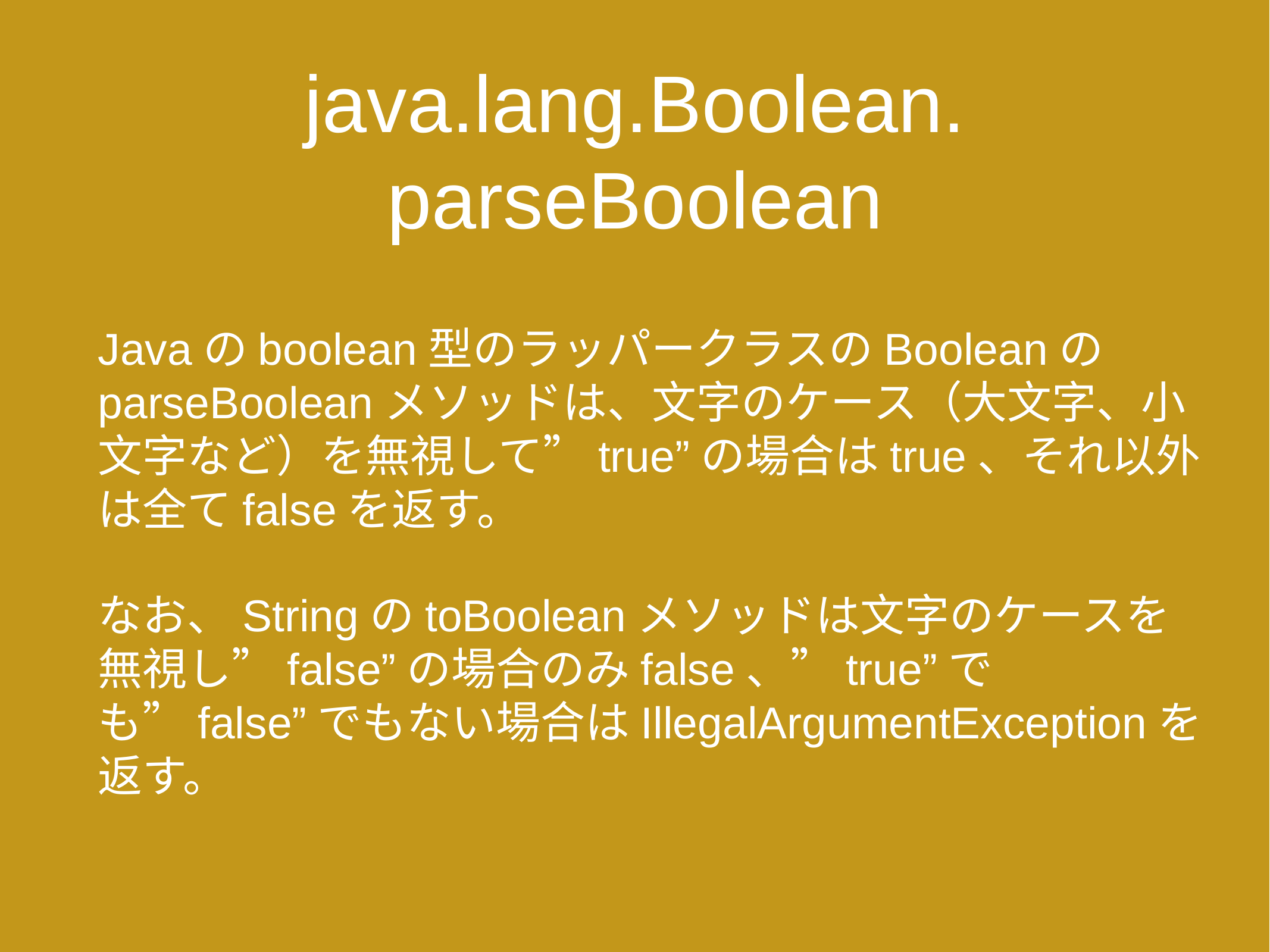

# java.lang.Boolean.
parseBoolean
Javaのboolean型のラッパークラスのBooleanのparseBooleanメソッドは、文字のケース（大文字、小文字など）を無視して”true”の場合はtrue、それ以外は全てfalseを返す。
なお、StringのtoBooleanメソッドは文字のケースを無視し”false”の場合のみfalse、”true”でも”false”でもない場合はIllegalArgumentExceptionを返す。